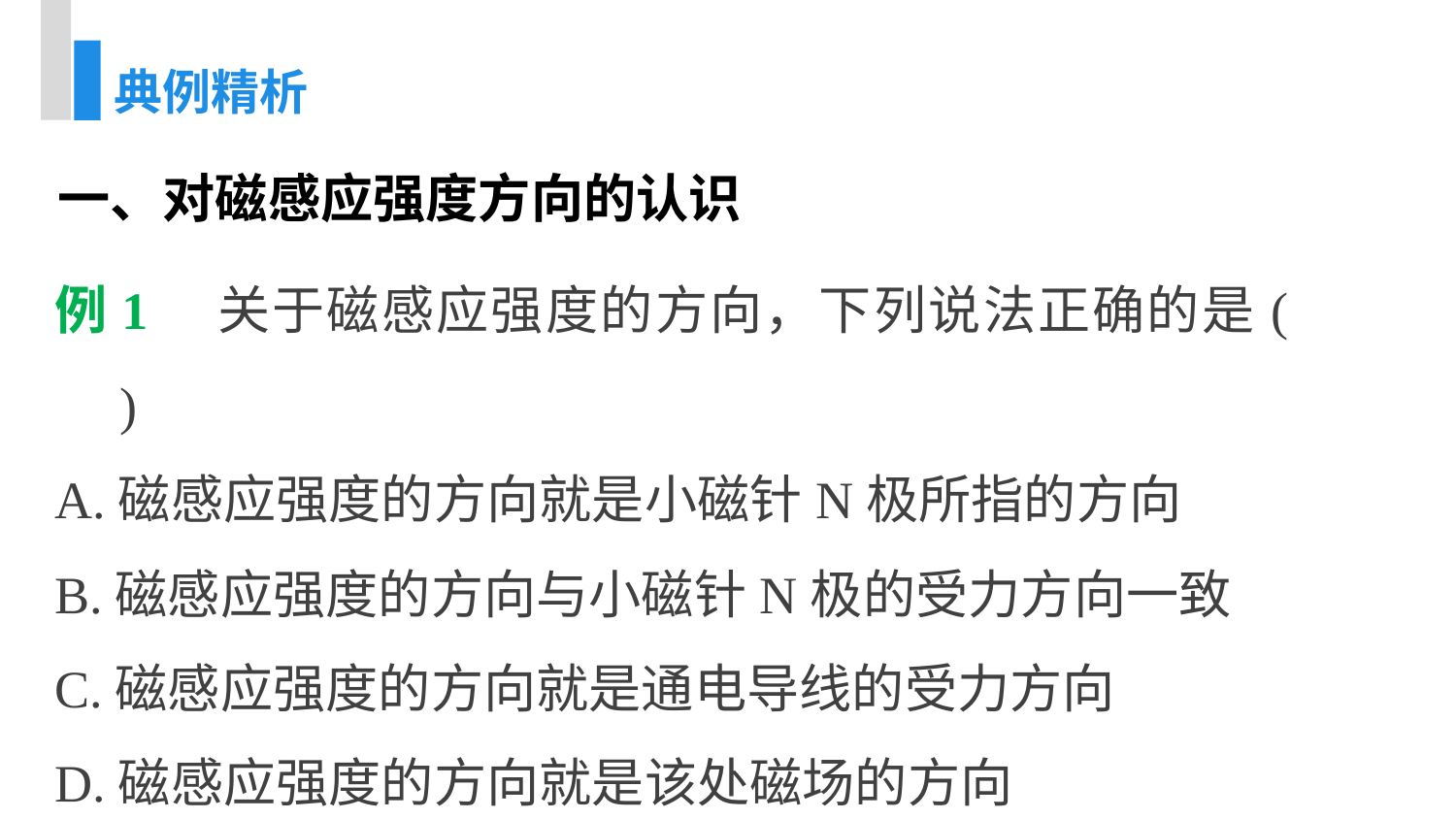

典例精析
一、对磁感应强度方向的认识
例1　关于磁感应强度的方向，下列说法正确的是(　　)
A.磁感应强度的方向就是小磁针N极所指的方向
B.磁感应强度的方向与小磁针N极的受力方向一致
C.磁感应强度的方向就是通电导线的受力方向
D.磁感应强度的方向就是该处磁场的方向